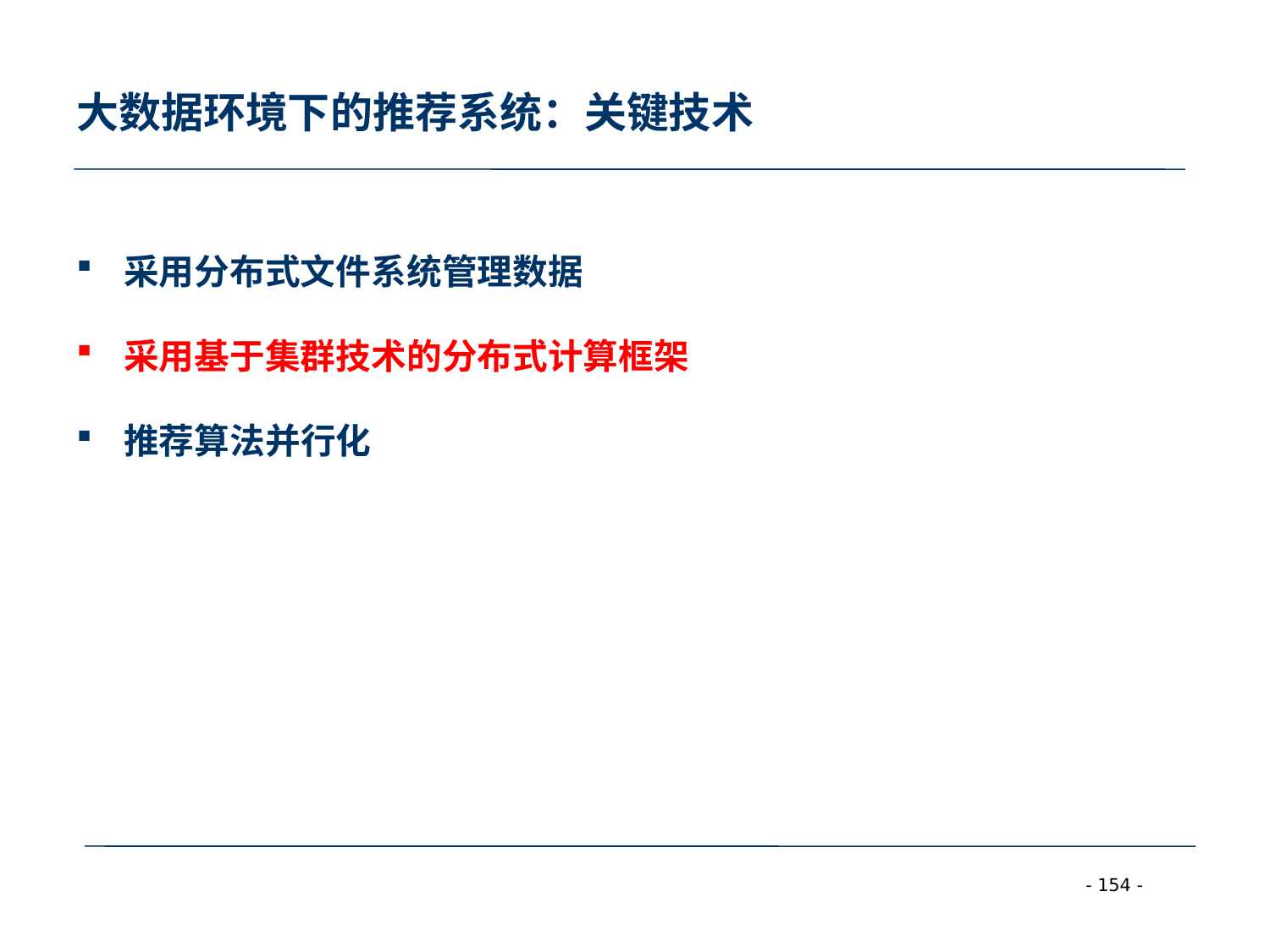

# 大数据环境下的推荐系统：关键技术
采用分布式文件系统管理数据
采用基于集群技术的分布式计算框架
推荐算法并行化